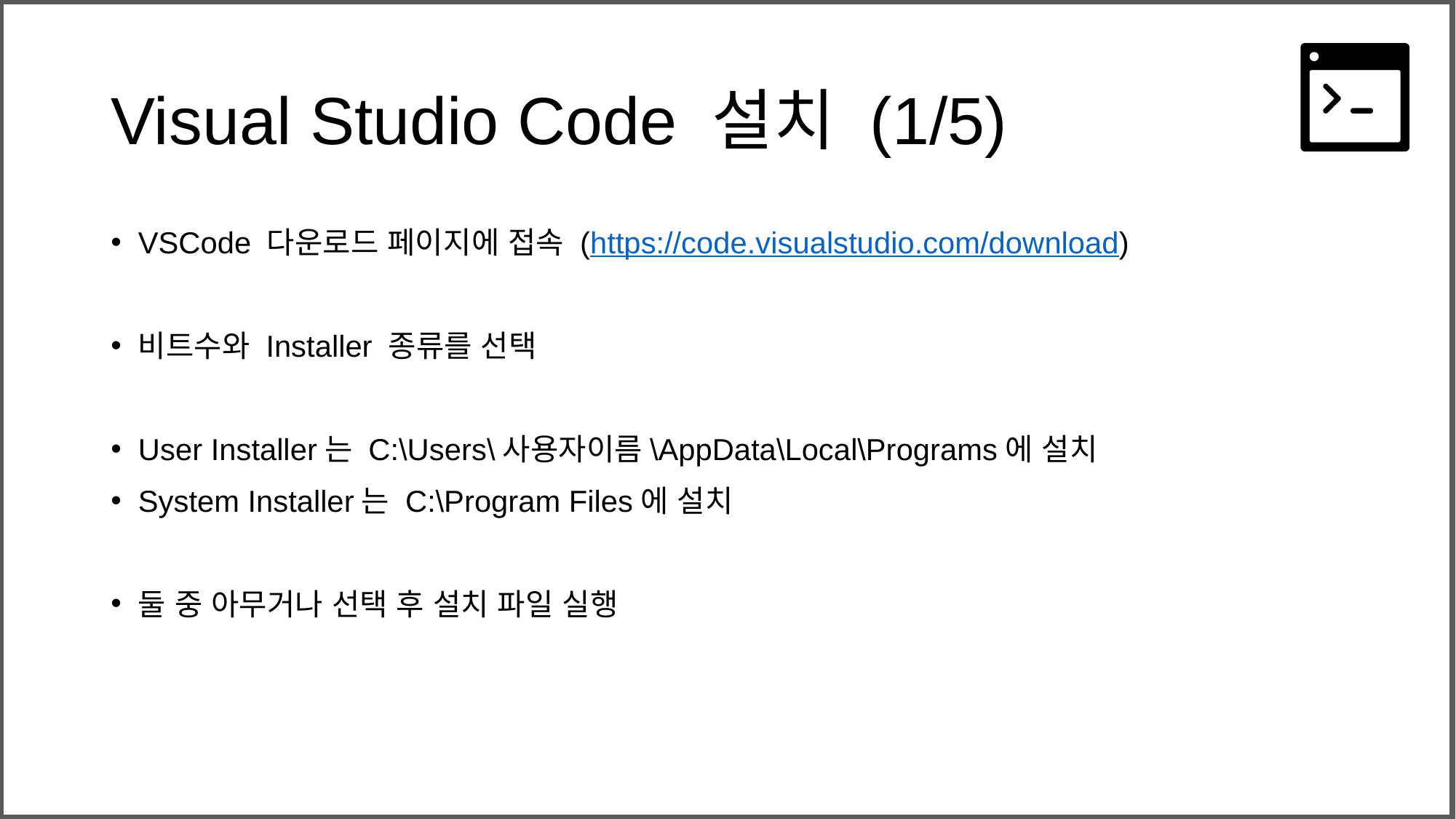

# Visual Studio Code 설치 (1/5)
VSCode 다운로드 페이지에 접속 (https://code.visualstudio.com/download)

비트수와 Installer 종류를 선택

User Installer는 C:\Users\사용자이름\AppData\Local\Programs에 설치
System Installer는 C:\Program Files에 설치

둘 중 아무거나 선택 후 설치 파일 실행